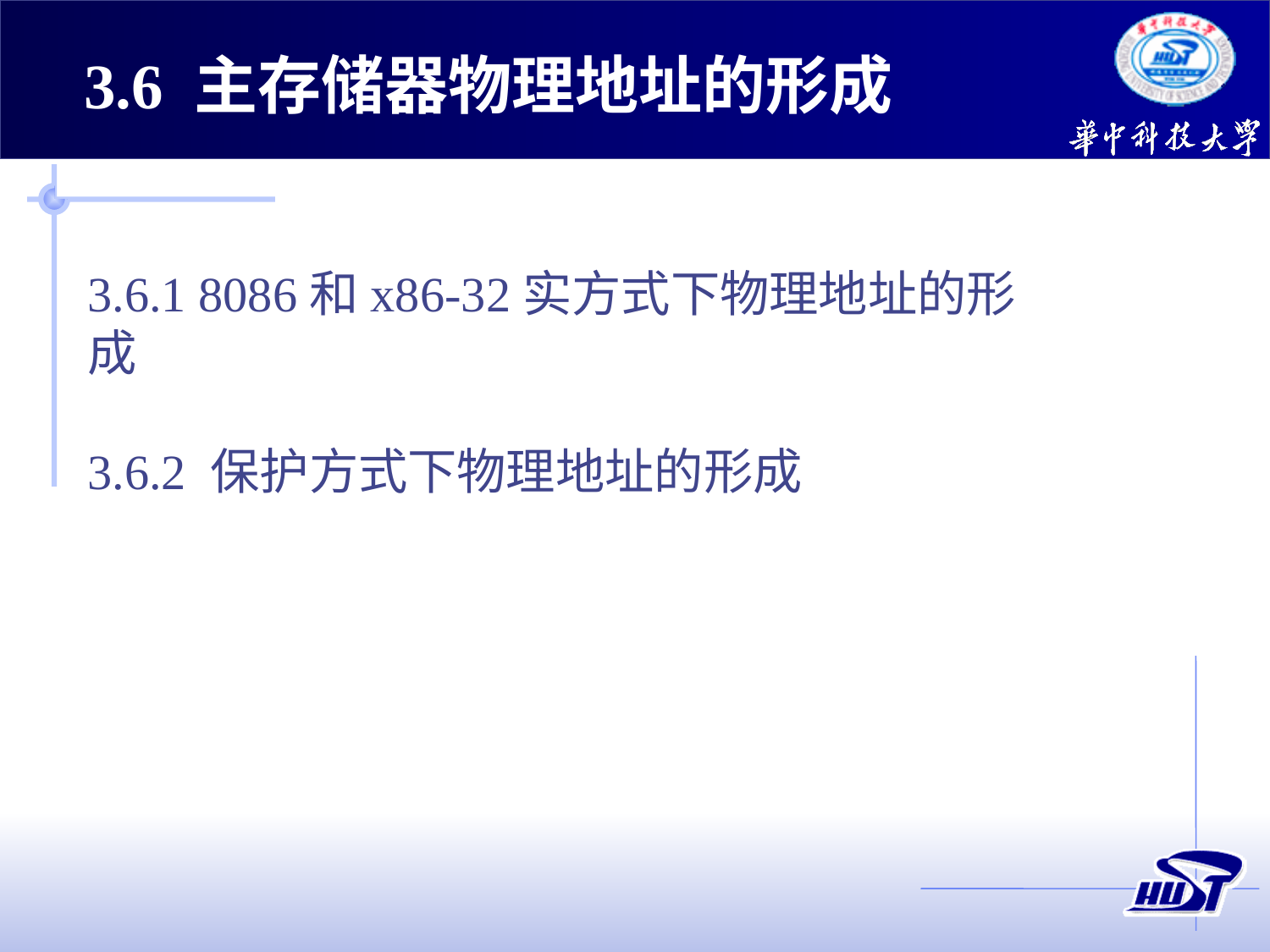

3.6 主存储器物理地址的形成
3.6.1 8086和x86-32实方式下物理地址的形成

3.6.2 保护方式下物理地址的形成